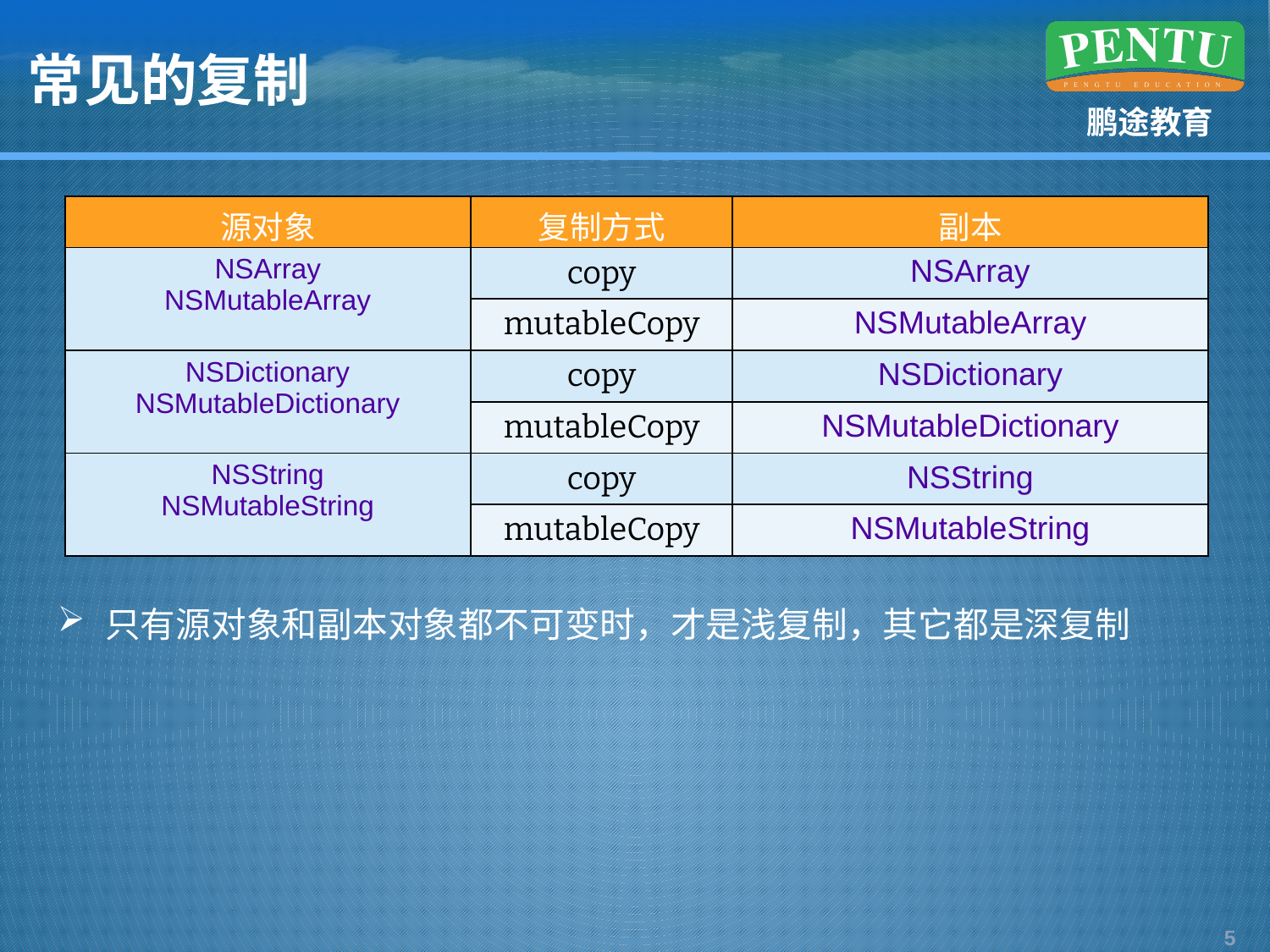

# 常见的复制
| 源对象 | 复制方式 | 副本 |
| --- | --- | --- |
| NSArray NSMutableArray | copy | NSArray |
|  | mutableCopy | NSMutableArray |
| NSDictionary NSMutableDictionary | copy | NSDictionary |
|  | mutableCopy | NSMutableDictionary |
| NSString NSMutableString | copy | NSString |
|  | mutableCopy | NSMutableString |
只有源对象和副本对象都不可变时，才是浅复制，其它都是深复制
5